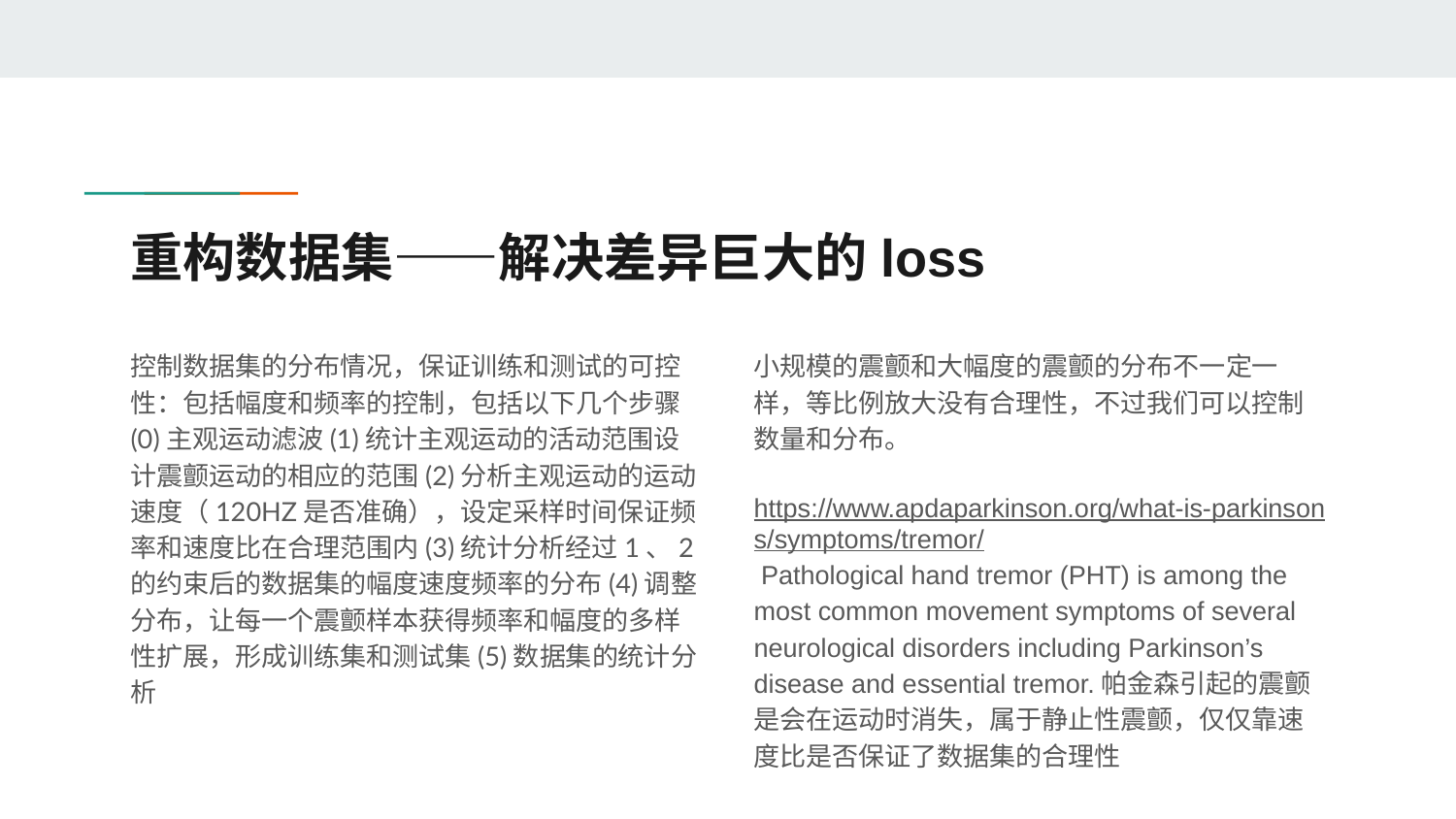

# 重构数据集——解决差异巨大的loss
控制数据集的分布情况，保证训练和测试的可控性：包括幅度和频率的控制，包括以下几个步骤(0)主观运动滤波(1)统计主观运动的活动范围设计震颤运动的相应的范围(2)分析主观运动的运动速度（120HZ是否准确），设定采样时间保证频率和速度比在合理范围内(3)统计分析经过1、2的约束后的数据集的幅度速度频率的分布(4)调整分布，让每一个震颤样本获得频率和幅度的多样性扩展，形成训练集和测试集(5)数据集的统计分析
小规模的震颤和大幅度的震颤的分布不一定一样，等比例放大没有合理性，不过我们可以控制数量和分布。
https://www.apdaparkinson.org/what-is-parkinsons/symptoms/tremor/ Pathological hand tremor (PHT) is among the most common movement symptoms of several neurological disorders including Parkinson’s disease and essential tremor.帕金森引起的震颤是会在运动时消失，属于静止性震颤，仅仅靠速度比是否保证了数据集的合理性